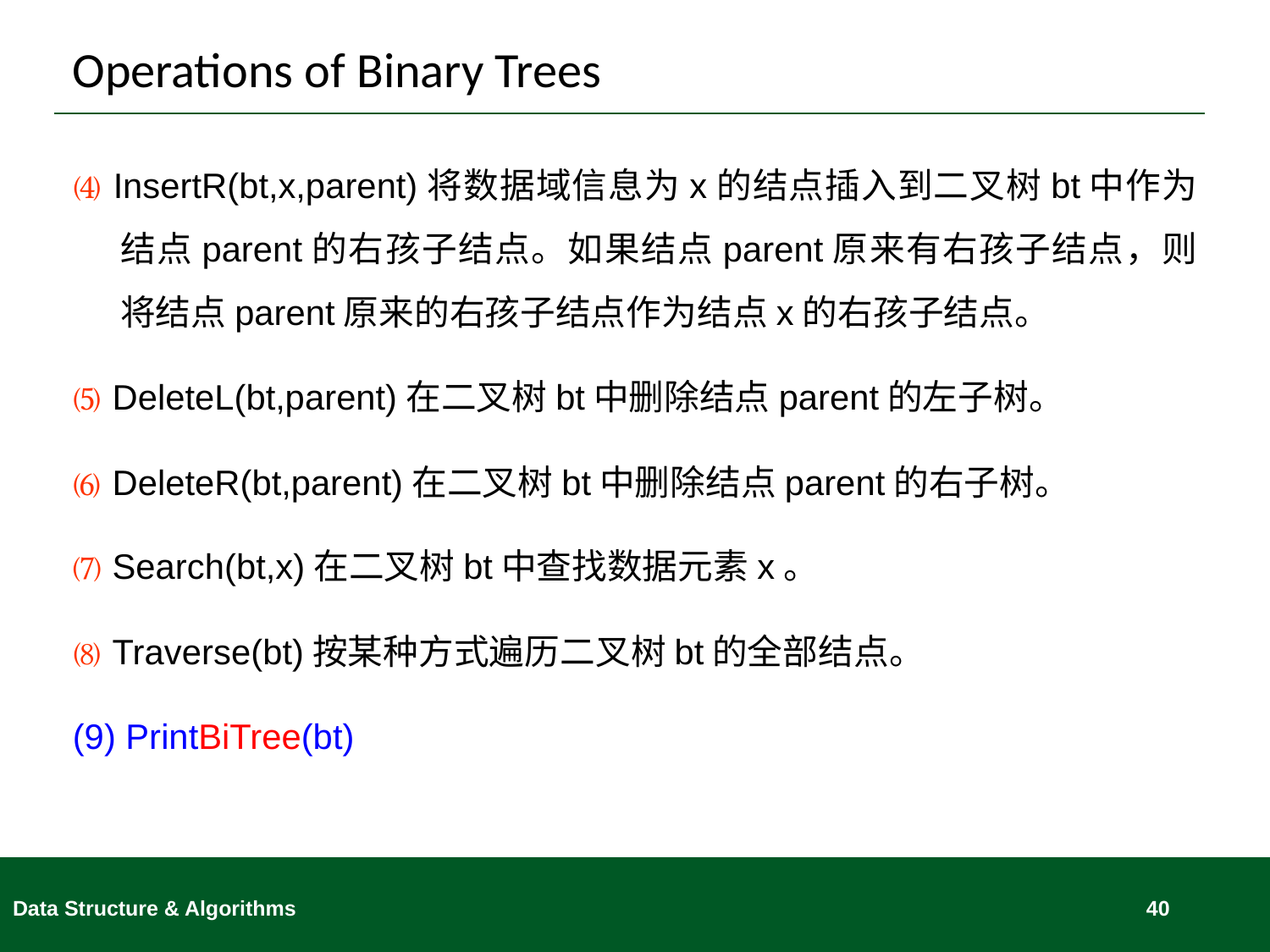

# Operations of Binary Trees
⑷ InsertR(bt,x,parent)将数据域信息为x的结点插入到二叉树bt中作为结点parent的右孩子结点。如果结点parent原来有右孩子结点，则将结点parent原来的右孩子结点作为结点x的右孩子结点。
⑸ DeleteL(bt,parent)在二叉树bt中删除结点parent的左子树。
⑹ DeleteR(bt,parent)在二叉树bt中删除结点parent的右子树。
⑺ Search(bt,x)在二叉树bt中查找数据元素x。
⑻ Traverse(bt)按某种方式遍历二叉树bt的全部结点。
(9) PrintBiTree(bt)

Data Structure & Algorithms
40